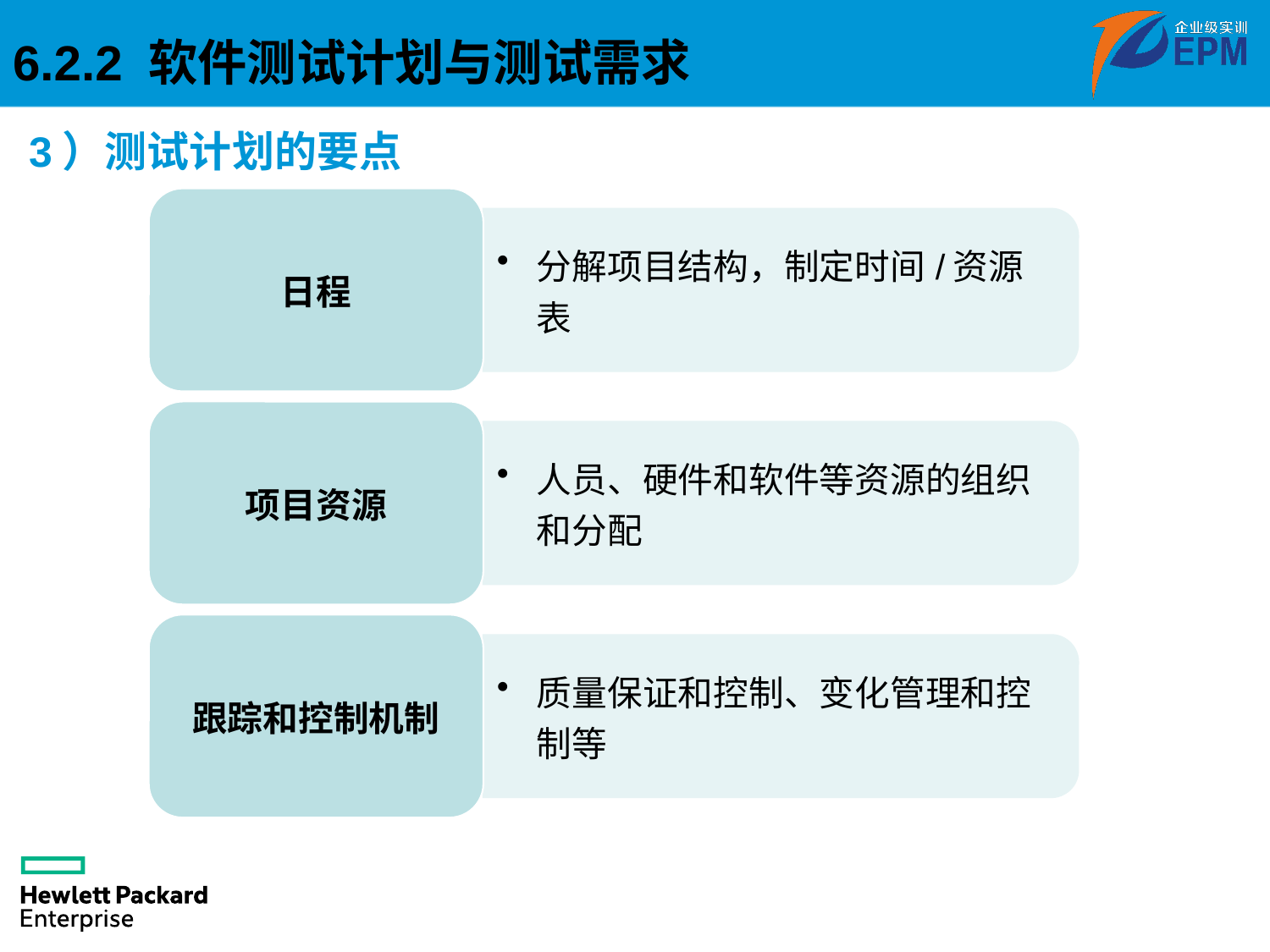

6.2.2 软件测试计划与测试需求
3）测试计划的要点

日程
分解项目结构，制定时间/资源表
项目资源
人员、硬件和软件等资源的组织和分配
跟踪和控制机制
质量保证和控制、变化管理和控制等